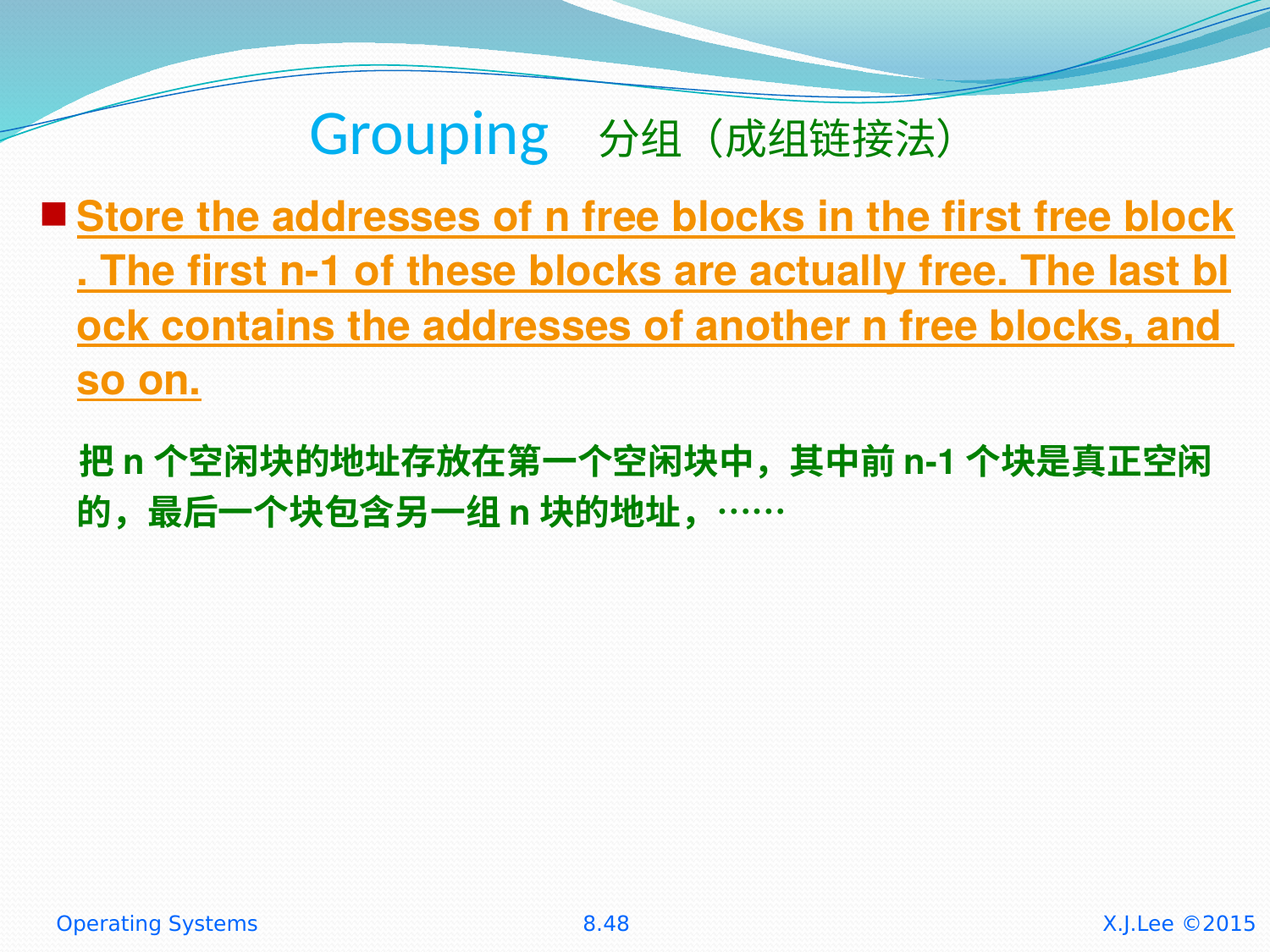

# Grouping  分组（成组链接法）
Store the addresses of n free blocks in the first free block. The first n-1 of these blocks are actually free. The last block contains the addresses of another n free blocks, and so on.
    把n个空闲块的地址存放在第一个空闲块中，其中前n-1个块是真正空闲的，最后一个块包含另一组n块的地址，……
Operating Systems
8.48
X.J.Lee ©2015